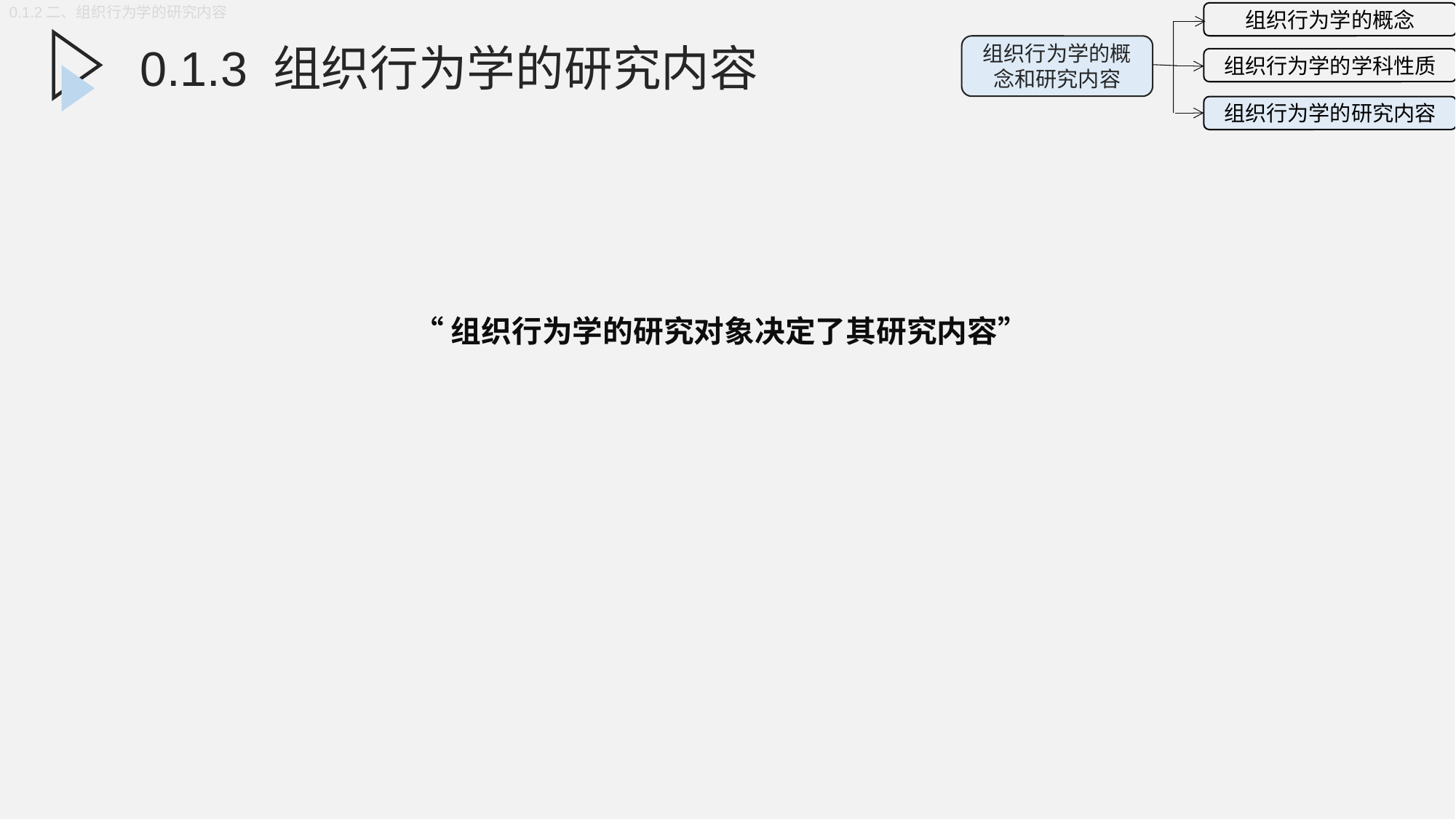

0.1.2二、组织行为学的研究内容
组织行为学的概念
组织行为学的概念和研究内容
组织行为学的学科性质

组织行为学的研究内容
0.1.3 组织行为学的研究内容
“组织行为学的研究对象决定了其研究内容”